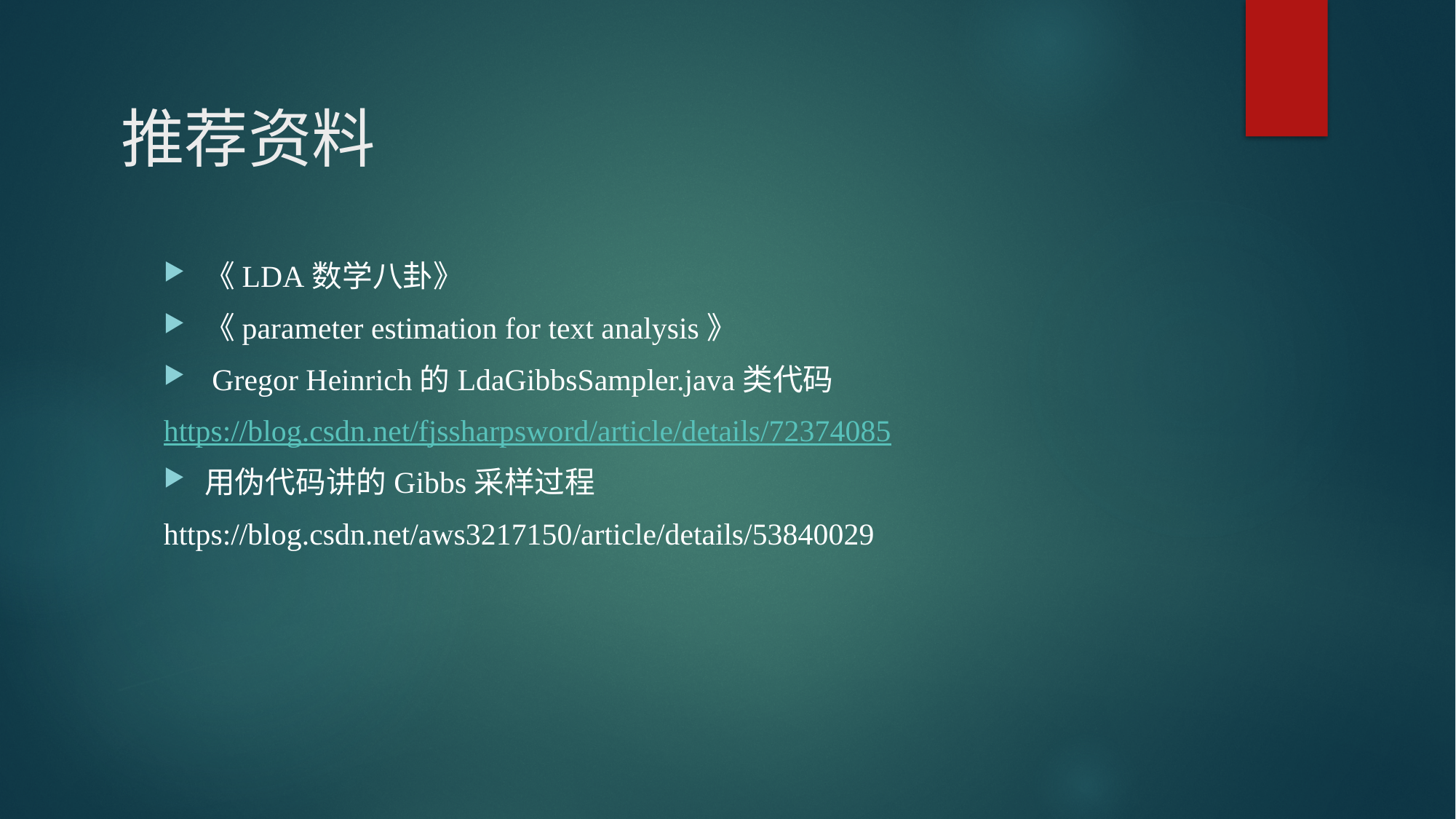

# 推荐资料
《LDA数学八卦》
《parameter estimation for text analysis》
 Gregor Heinrich的LdaGibbsSampler.java类代码
https://blog.csdn.net/fjssharpsword/article/details/72374085
用伪代码讲的Gibbs采样过程
https://blog.csdn.net/aws3217150/article/details/53840029